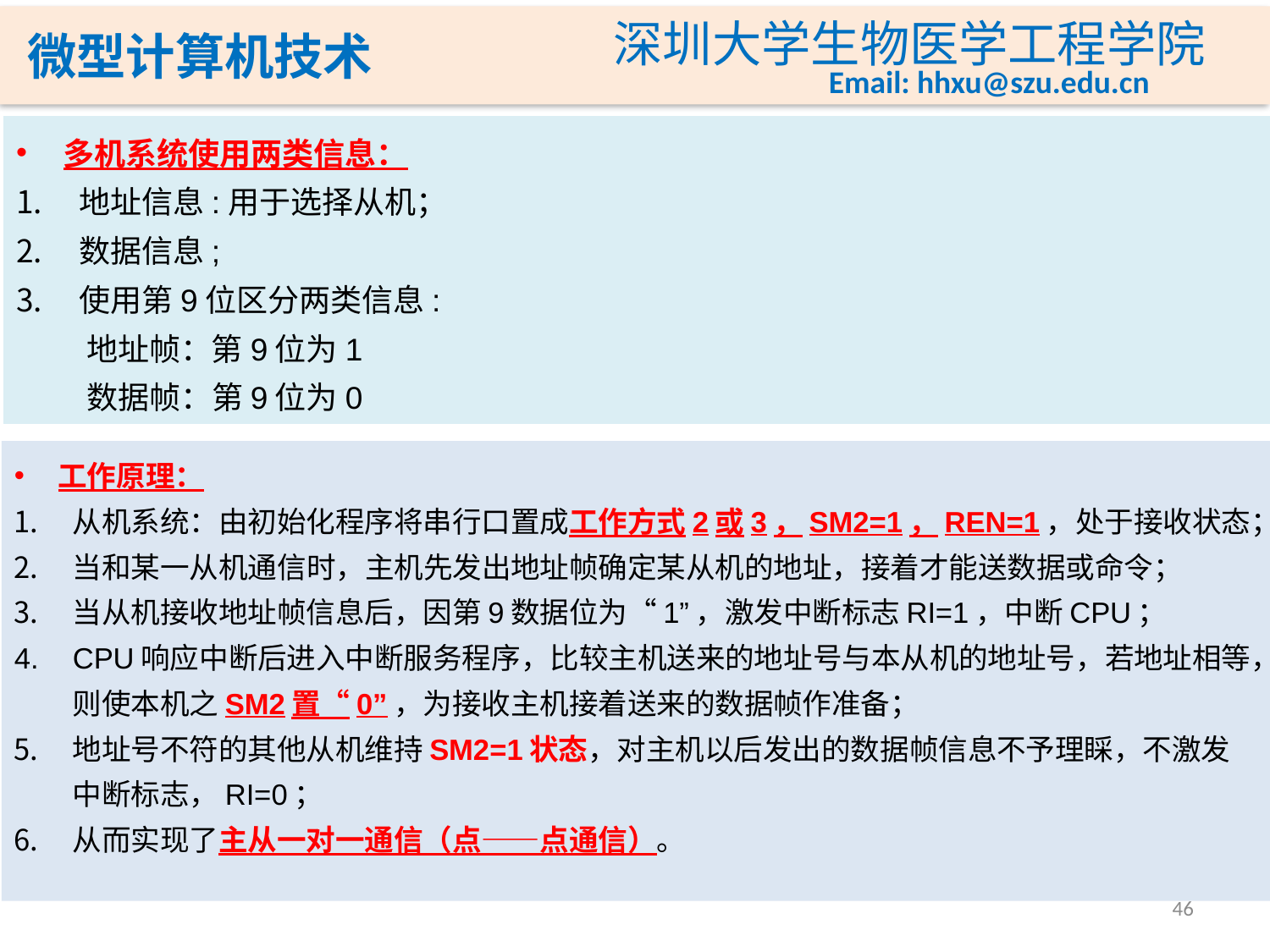

多机系统使用两类信息：
地址信息:用于选择从机；
数据信息;
使用第9位区分两类信息:
         地址帧：第9位为1
         数据帧：第9位为0
工作原理：
从机系统：由初始化程序将串行口置成工作方式2或3，SM2=1，REN=1，处于接收状态；
当和某一从机通信时，主机先发出地址帧确定某从机的地址，接着才能送数据或命令；
当从机接收地址帧信息后，因第9数据位为“1”，激发中断标志RI=1，中断CPU；
CPU响应中断后进入中断服务程序，比较主机送来的地址号与本从机的地址号，若地址相等，则使本机之SM2置“0”，为接收主机接着送来的数据帧作准备；
地址号不符的其他从机维持SM2=1状态，对主机以后发出的数据帧信息不予理睬，不激发中断标志，RI=0；
从而实现了主从一对一通信（点――点通信）。
46